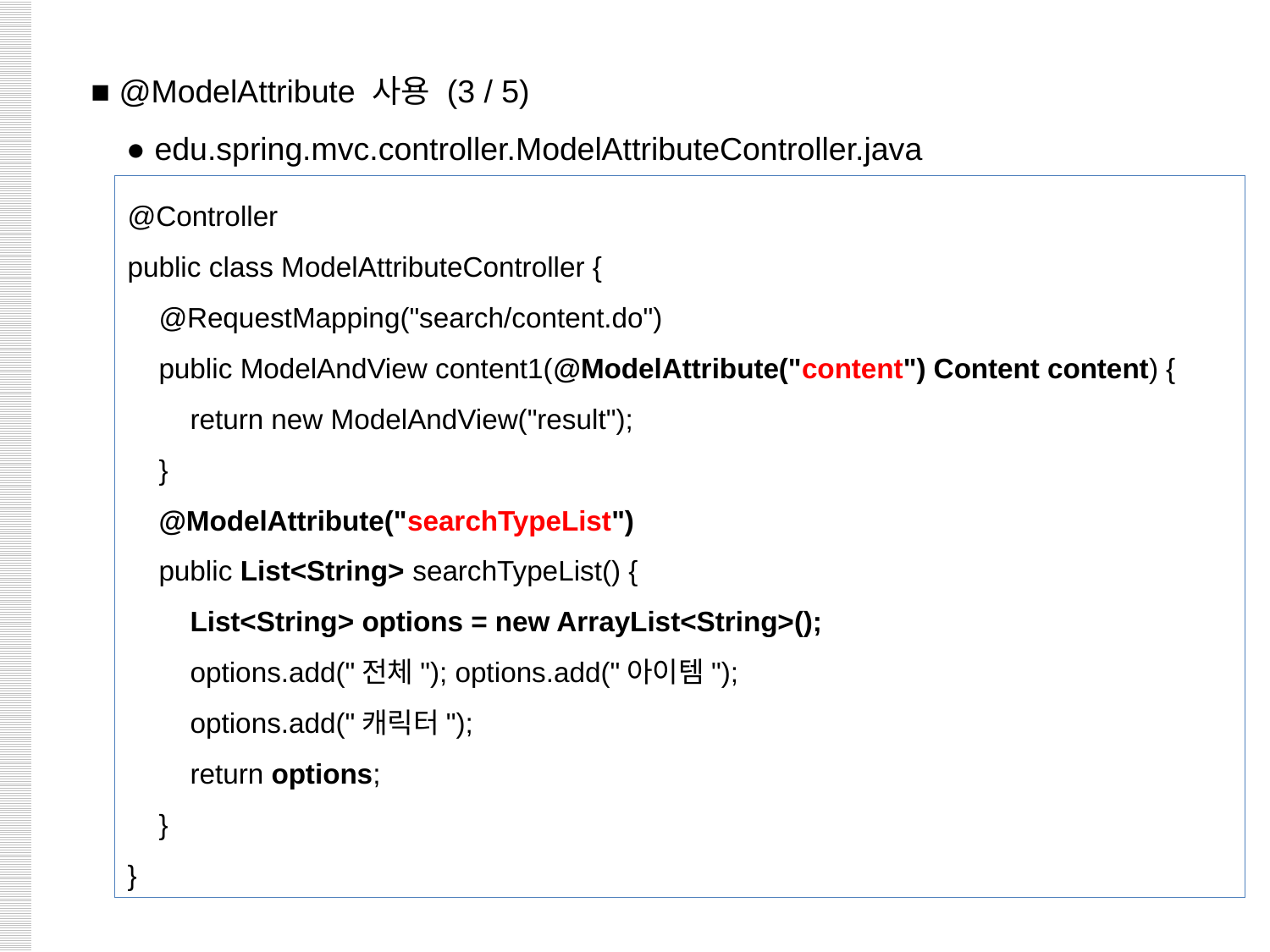

■ @ModelAttribute 사용 (3 / 5)
    ● edu.spring.mvc.controller.ModelAttributeController.java
@Controller
public class ModelAttributeController {
    @RequestMapping("search/content.do")
    public ModelAndView content1(@ModelAttribute("content") Content content) {
        return new ModelAndView("result");
    }
    @ModelAttribute("searchTypeList")
    public List<String> searchTypeList() {
        List<String> options = new ArrayList<String>();
        options.add("전체"); options.add("아이템");
        options.add("캐릭터");
        return options;
    }
}